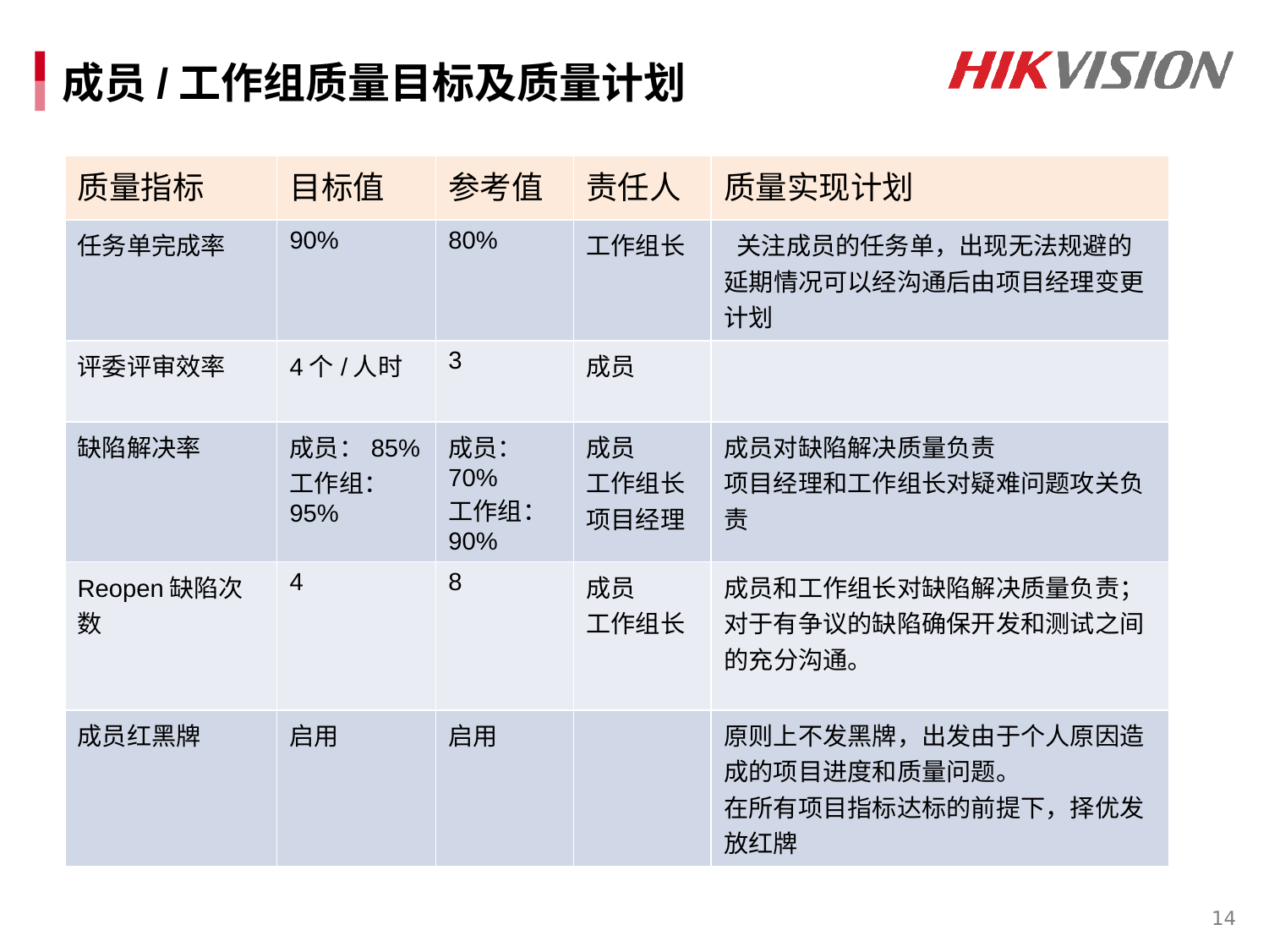

# 成员/工作组质量目标及质量计划

| 质量指标 | 目标值 | 参考值 | 责任人 | 质量实现计划 |
| --- | --- | --- | --- | --- |
| 任务单完成率 | 90% | 80% | 工作组长 | 关注成员的任务单，出现无法规避的延期情况可以经沟通后由项目经理变更计划 |
| 评委评审效率 | 4个/人时 | 3 | 成员 |  |
| 缺陷解决率 | 成员：85% 工作组：95% | 成员：70% 工作组： 90% | 成员 工作组长 项目经理 | 成员对缺陷解决质量负责 项目经理和工作组长对疑难问题攻关负责 |
| Reopen缺陷次数 | 4 | 8 | 成员 工作组长 | 成员和工作组长对缺陷解决质量负责； 对于有争议的缺陷确保开发和测试之间的充分沟通。 |
| 成员红黑牌 | 启用 | 启用 |  | 原则上不发黑牌，出发由于个人原因造成的项目进度和质量问题。 在所有项目指标达标的前提下，择优发放红牌 |